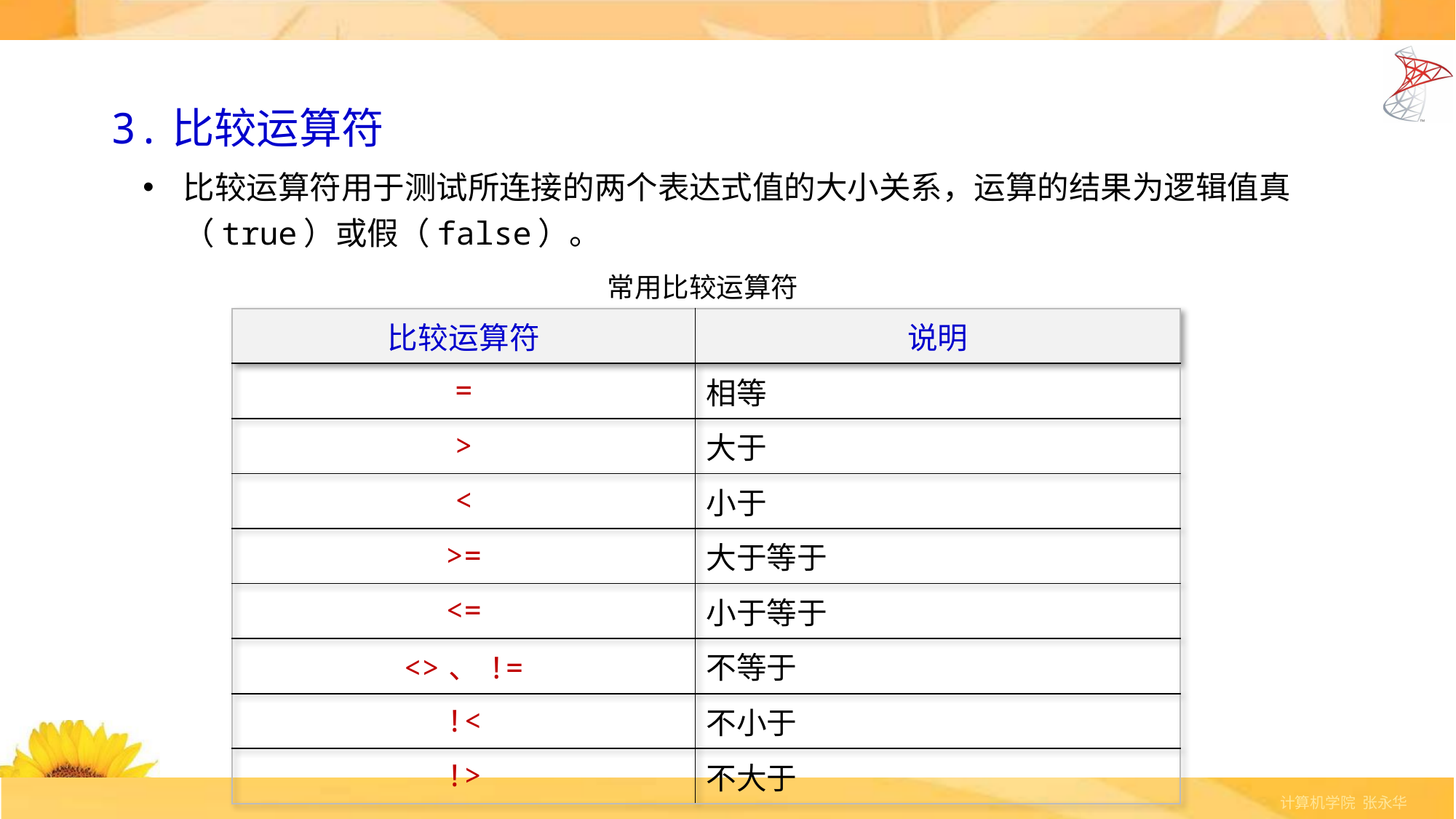

# 3.比较运算符
比较运算符用于测试所连接的两个表达式值的大小关系，运算的结果为逻辑值真（true）或假（false）。
常用比较运算符
| 比较运算符 | 说明 |
| --- | --- |
| = | 相等 |
| > | 大于 |
| < | 小于 |
| >= | 大于等于 |
| <= | 小于等于 |
| <>、!= | 不等于 |
| !< | 不小于 |
| !> | 不大于 |